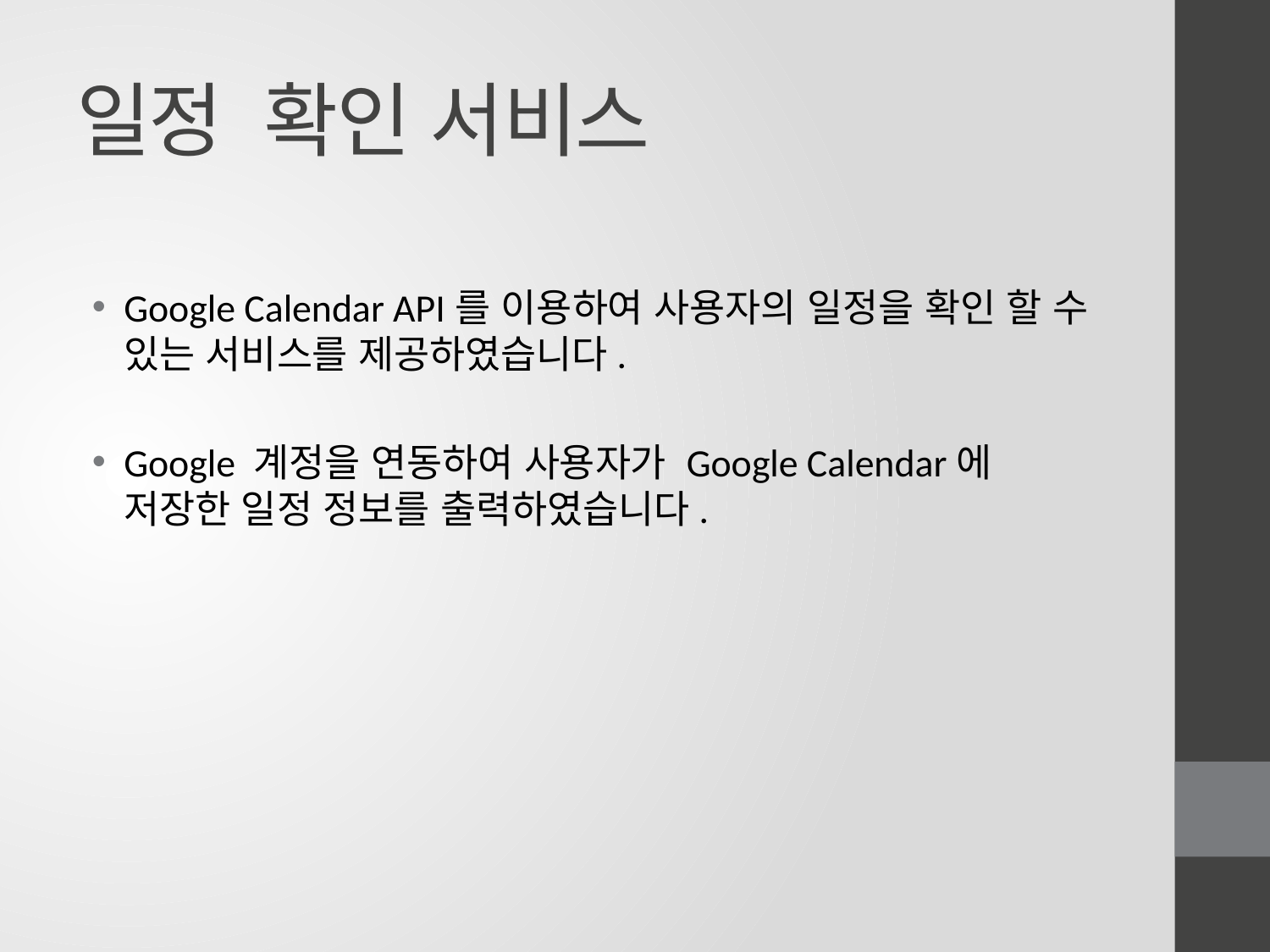

# 일정  확인 서비스

Google Calendar API를 이용하여 사용자의 일정을 확인 할 수 있는 서비스를 제공하였습니다.

Google 계정을 연동하여 사용자가 Google Calendar에 저장한 일정 정보를 출력하였습니다.